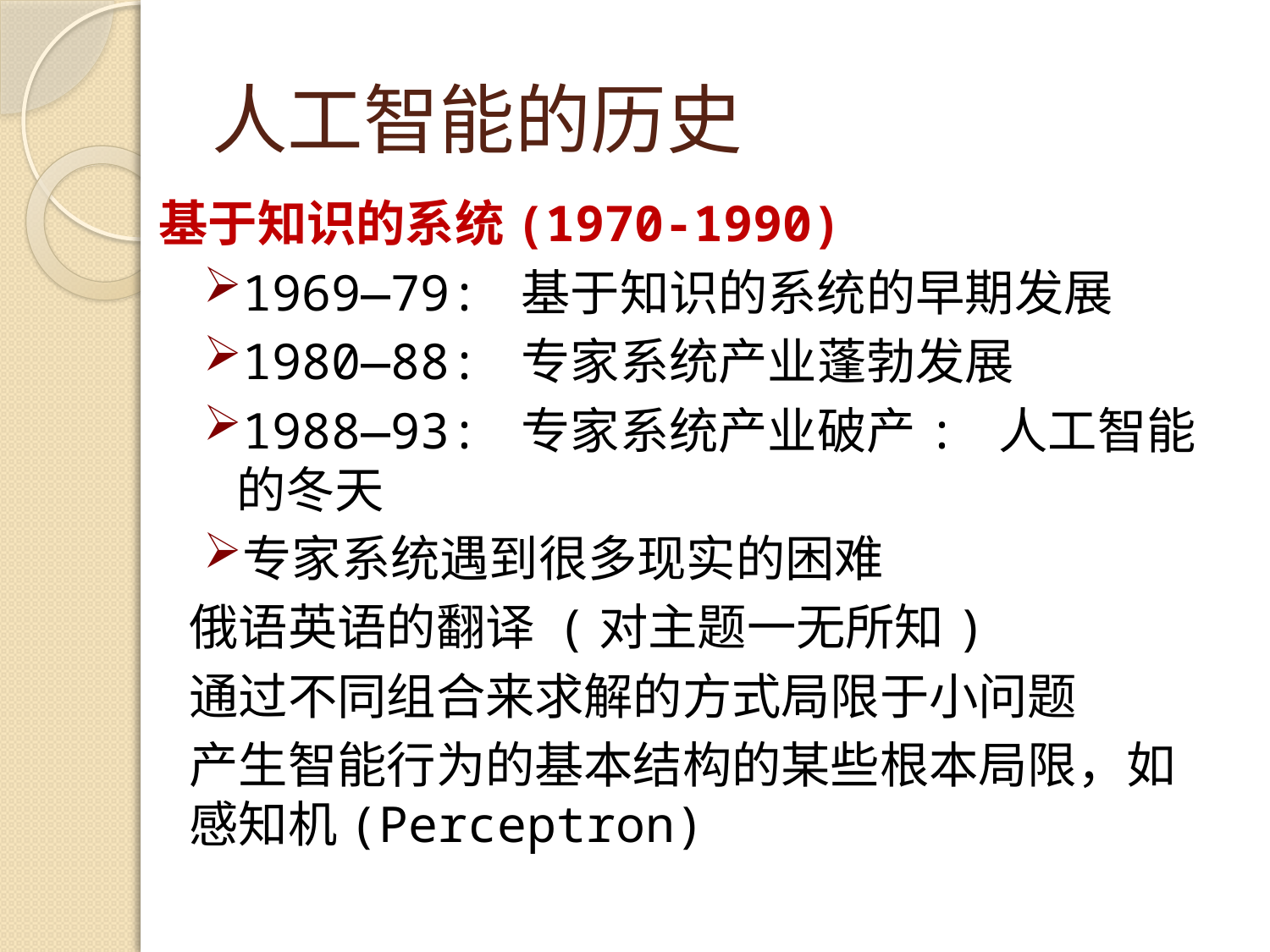

# 人工智能的历史
基于知识的系统(1970-1990)
1969—79: 基于知识的系统的早期发展
1980—88: 专家系统产业蓬勃发展
1988—93: 专家系统产业破产: 人工智能的冬天
专家系统遇到很多现实的困难
俄语英语的翻译 (对主题一无所知)
通过不同组合来求解的方式局限于小问题
产生智能行为的基本结构的某些根本局限，如感知机(Perceptron)